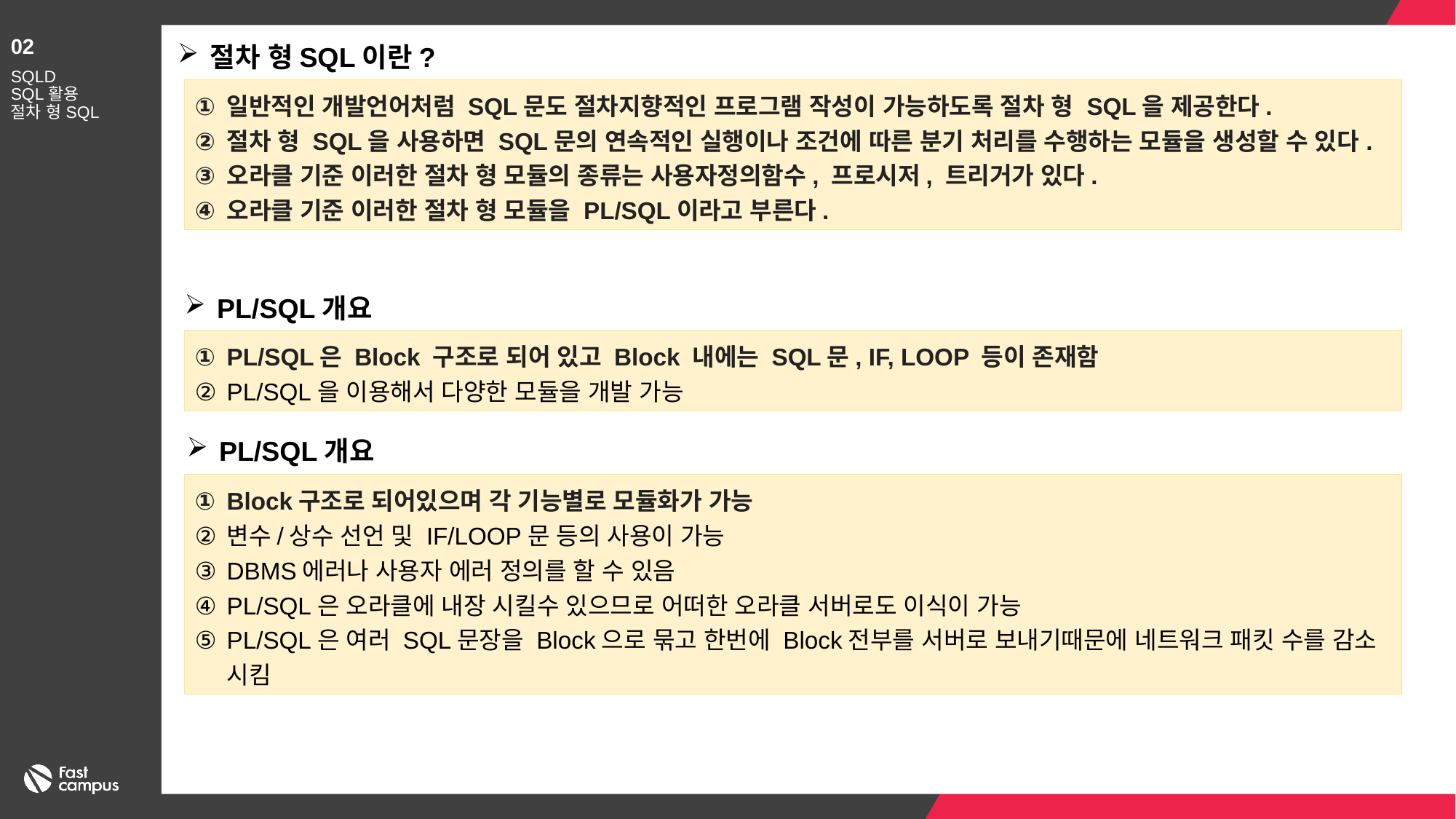

02
절차 형SQL이란?
SQLD
SQL활용
절차 형SQL
일반적인 개발언어처럼 SQL문도 절차지향적인 프로그램 작성이 가능하도록 절차 형 SQL을 제공한다.
절차 형 SQL을 사용하면 SQL문의 연속적인 실행이나 조건에 따른 분기 처리를 수행하는 모듈을 생성할 수 있다.
오라클 기준 이러한 절차 형 모듈의 종류는 사용자정의함수, 프로시저, 트리거가 있다.
오라클 기준 이러한 절차 형 모듈을 PL/SQL이라고 부른다.
PL/SQL개요
PL/SQL은 Block 구조로 되어 있고 Block 내에는 SQL문, IF, LOOP 등이 존재함
PL/SQL을 이용해서 다양한 모듈을 개발 가능
PL/SQL개요
Block구조로 되어있으며 각 기능별로 모듈화가 가능
변수/상수 선언 및 IF/LOOP문 등의 사용이 가능
DBMS에러나 사용자 에러 정의를 할 수 있음
PL/SQL은 오라클에 내장 시킬수 있으므로 어떠한 오라클 서버로도 이식이 가능
PL/SQL은 여러 SQL문장을 Block으로 묶고 한번에 Block전부를 서버로 보내기때문에 네트워크 패킷 수를 감소 시킴